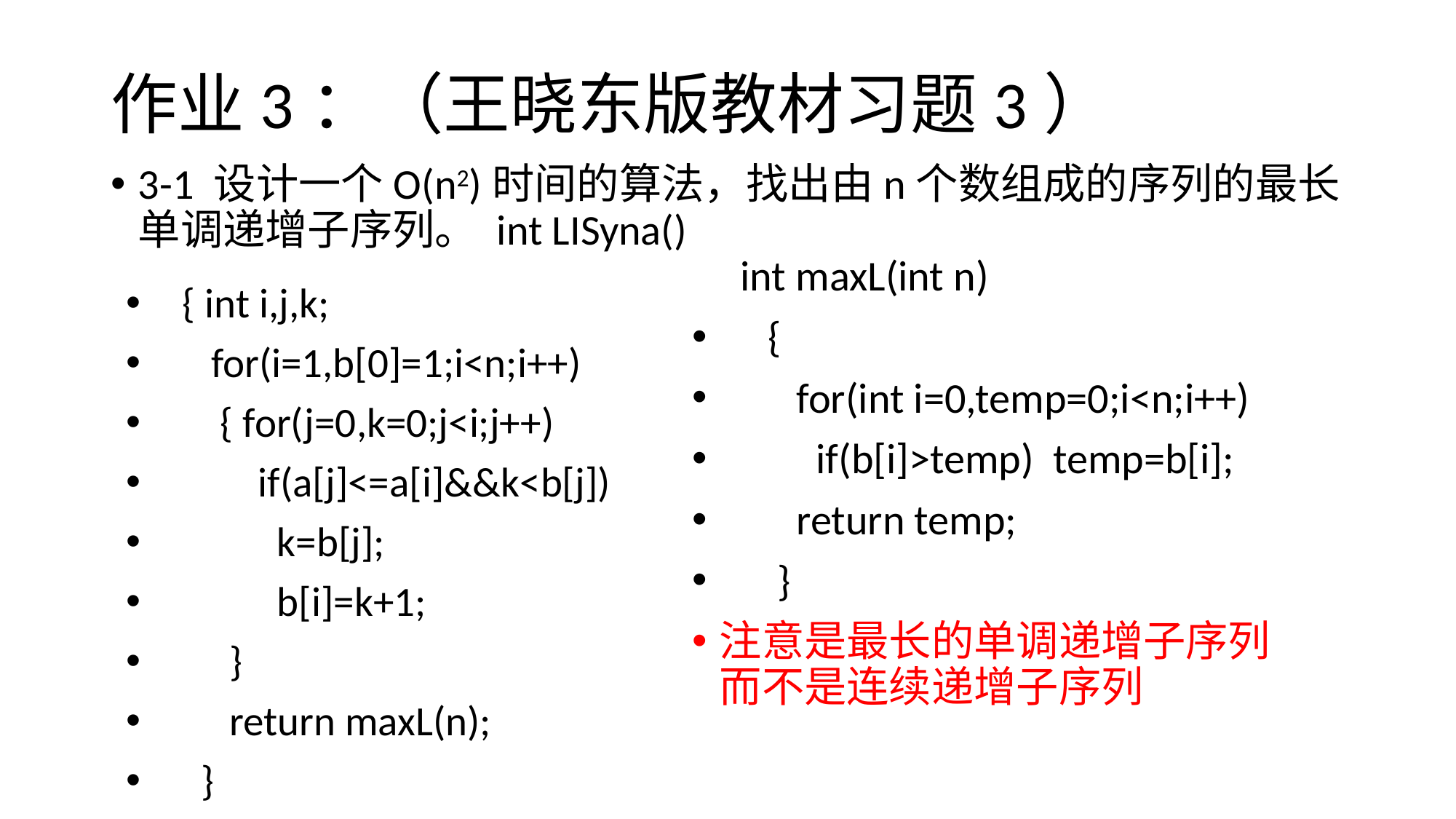

# 作业3：（王晓东版教材习题3）
3-1 设计一个O(n2)时间的算法，找出由n个数组成的序列的最长单调递增子序列。 int LISyna()

     int maxL(int n)
     {
        for(int i=0,temp=0;i<n;i++)
          if(b[i]>temp)  temp=b[i];
        return temp;
      }
注意是最长的单调递增子序列而不是连续递增子序列
   { int i,j,k;
      for(i=1,b[0]=1;i<n;i++)
       { for(j=0,k=0;j<i;j++)
           if(a[j]<=a[i]&&k<b[j])
             k=b[j];
             b[i]=k+1;
        }
        return maxL(n);
     }